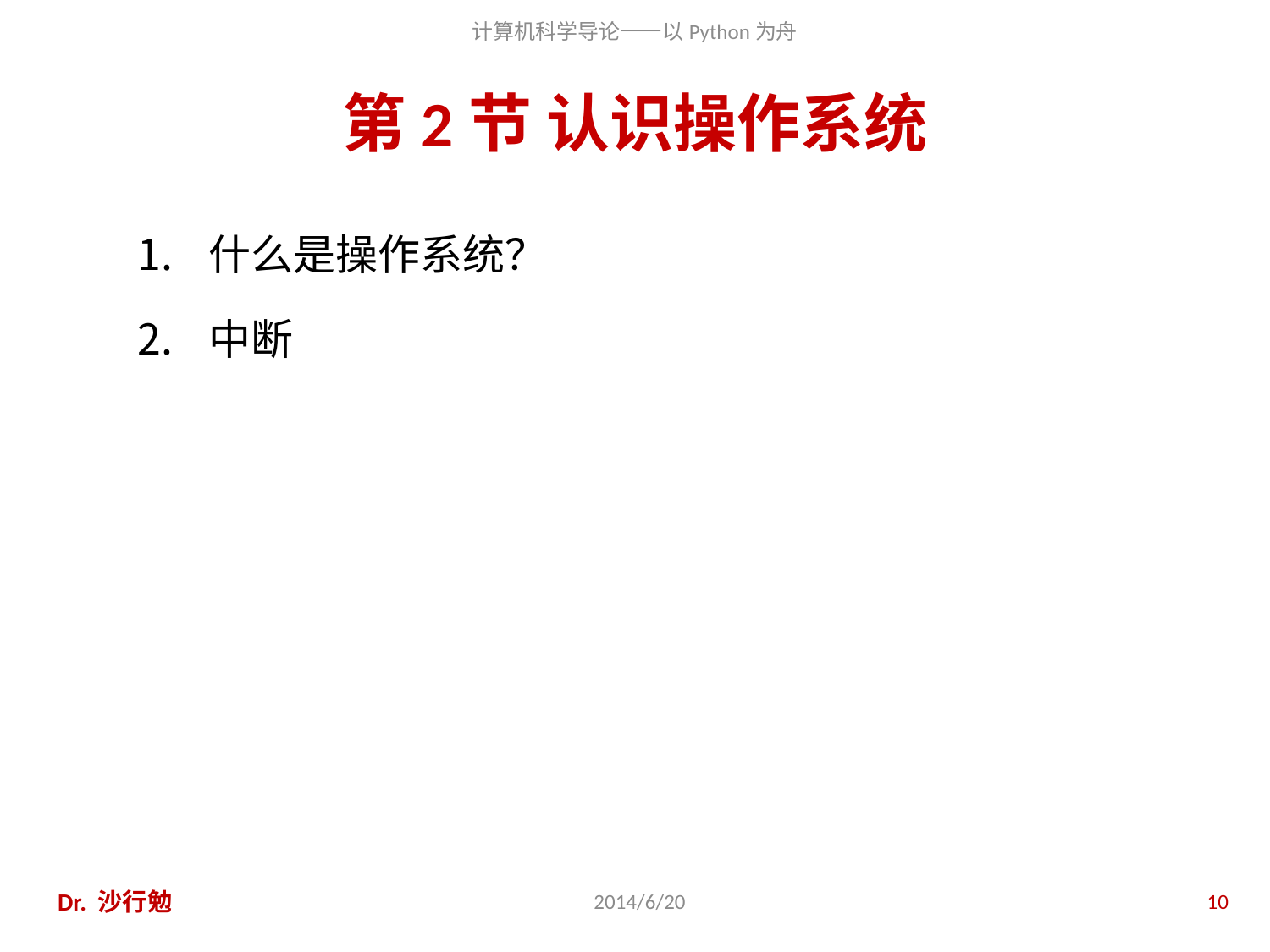

# 第2节 认识操作系统
什么是操作系统？
中断
Dr. 沙行勉
2014/6/20
10